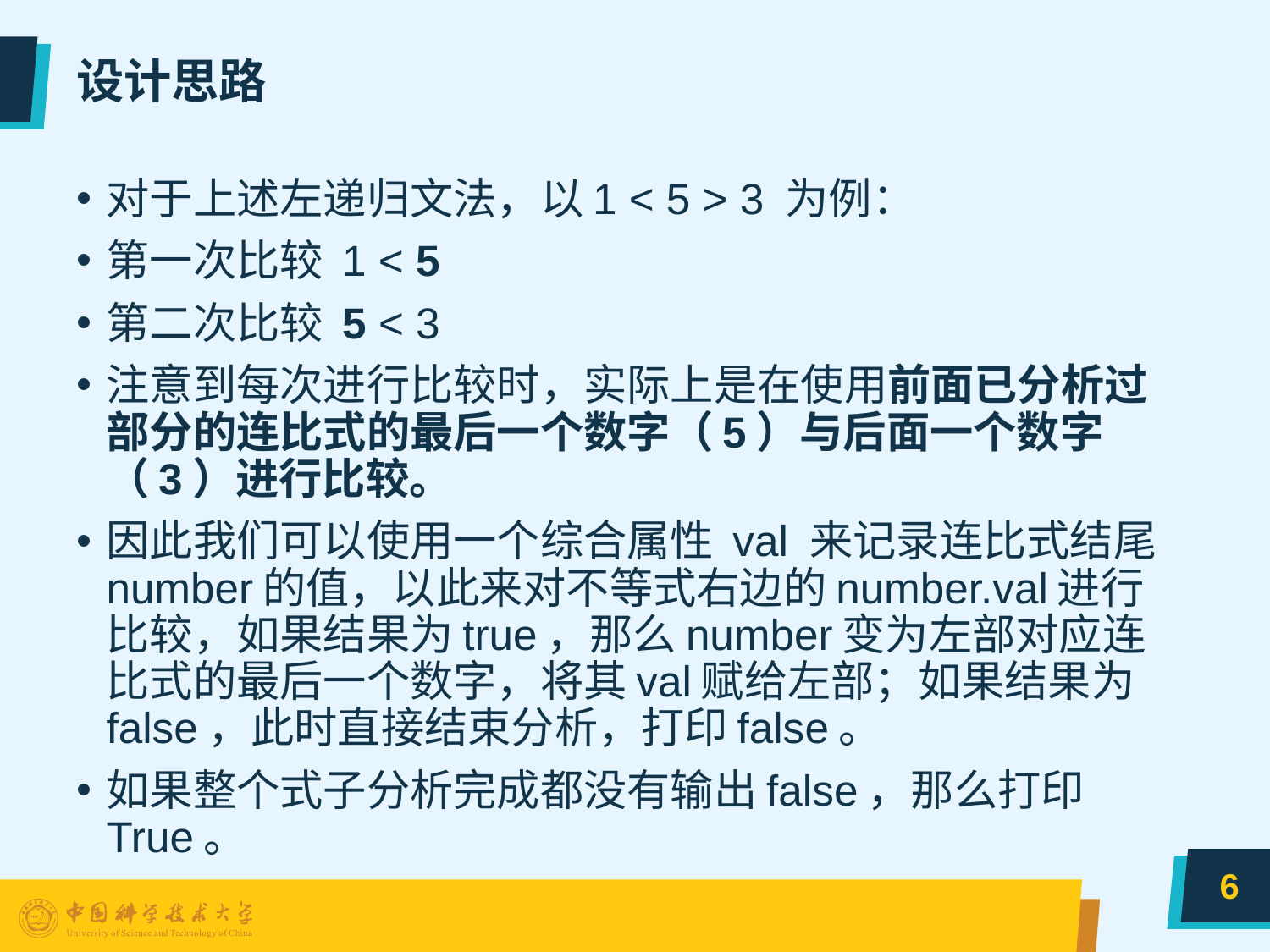

# 设计思路
对于上述左递归文法，以1 < 5 > 3 为例：
第一次比较 1 < 5
第二次比较 5 < 3
注意到每次进行比较时，实际上是在使用前面已分析过部分的连比式的最后一个数字（5）与后面一个数字（3）进行比较。
因此我们可以使用一个综合属性 val 来记录连比式结尾number的值，以此来对不等式右边的number.val进行比较，如果结果为true，那么number变为左部对应连比式的最后一个数字，将其val赋给左部；如果结果为false，此时直接结束分析，打印false。
如果整个式子分析完成都没有输出false，那么打印 True。
6